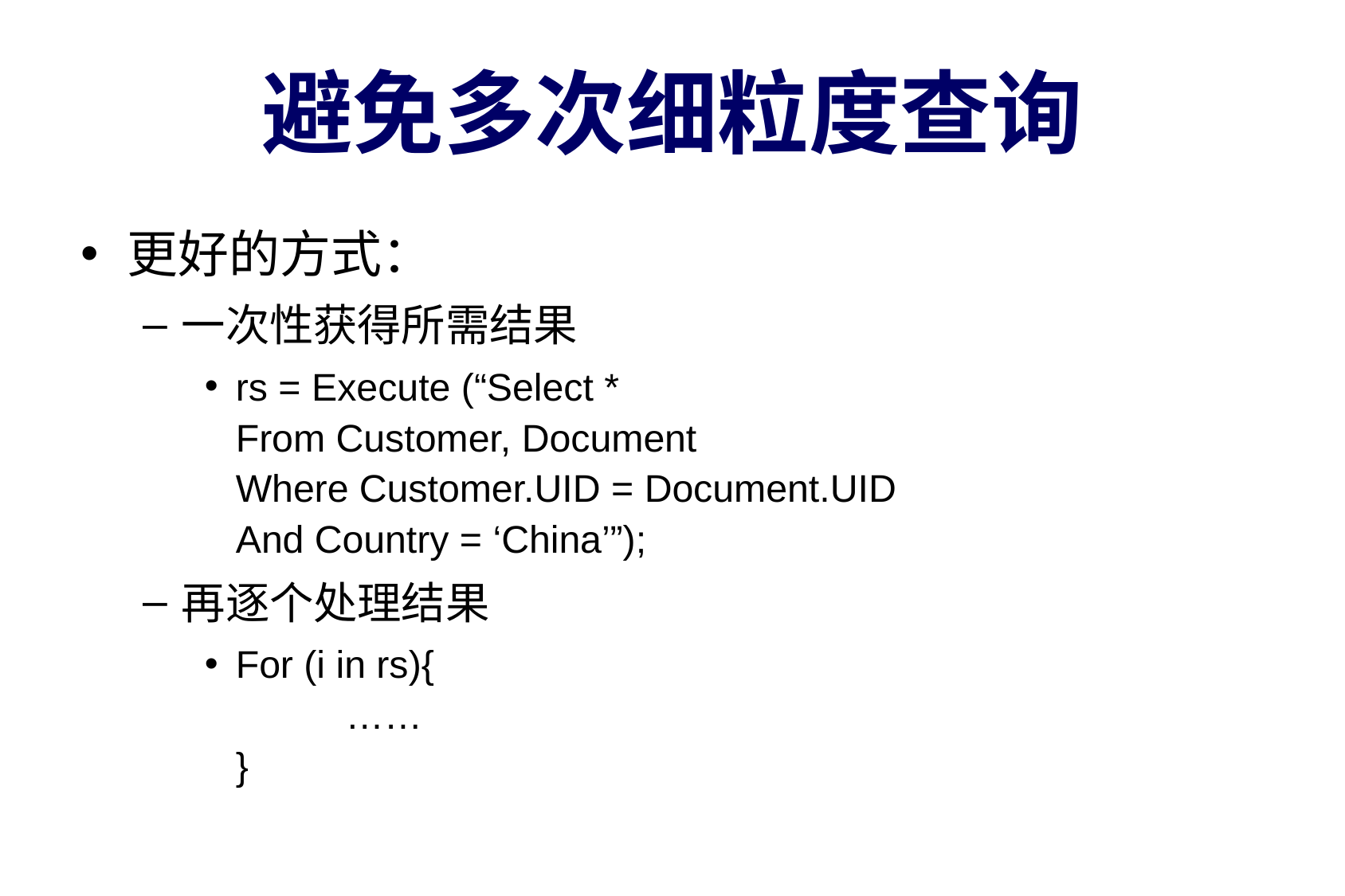

# 避免多次细粒度查询
更好的方式：
一次性获得所需结果
rs = Execute (“Select *
From Customer, Document
Where Customer.UID = Document.UID
And Country = ‘China’”);
再逐个处理结果
For (i in rs){
	 ……
}